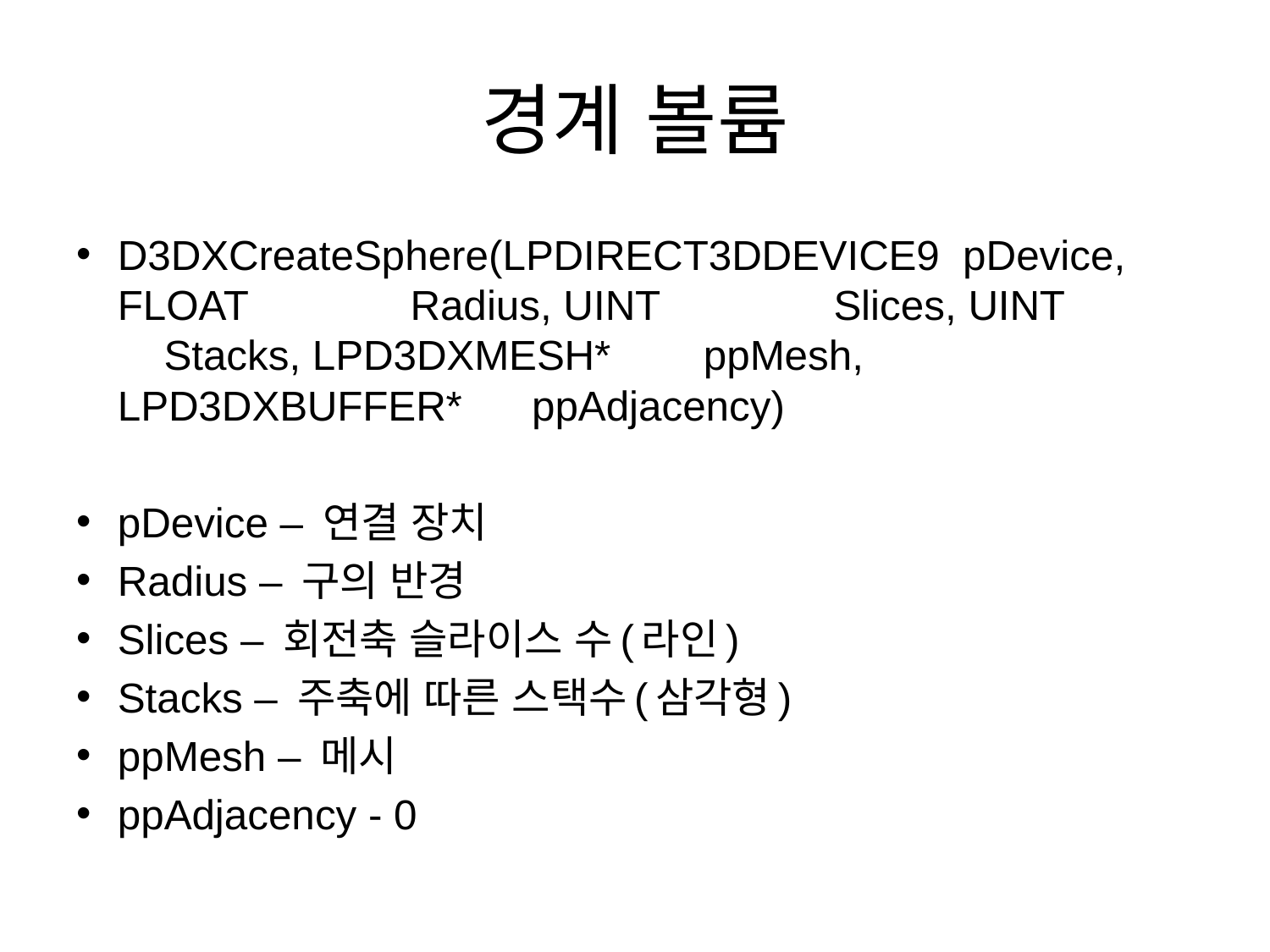

# 경계 볼륨
D3DXCreateSphere(LPDIRECT3DDEVICE9  pDevice, FLOAT              Radius, UINT               Slices, UINT               Stacks, LPD3DXMESH*        ppMesh, LPD3DXBUFFER*      ppAdjacency)

pDevice – 연결 장치
Radius – 구의 반경
Slices – 회전축 슬라이스 수(라인)
Stacks – 주축에 따른 스택수(삼각형)
ppMesh – 메시
ppAdjacency - 0